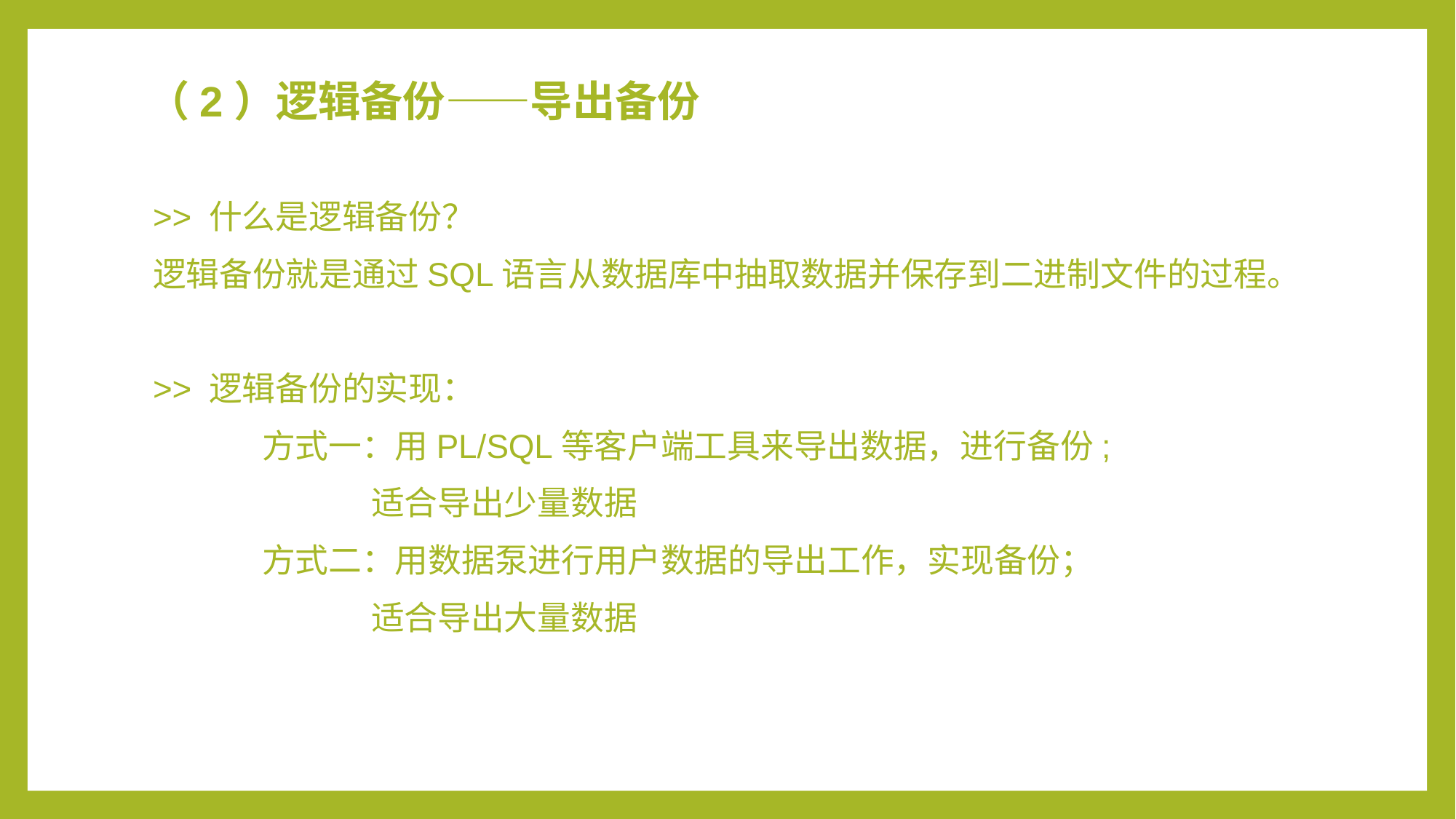

# （2）逻辑备份——导出备份

>> 什么是逻辑备份？
逻辑备份就是通过SQL语言从数据库中抽取数据并保存到二进制文件的过程。

>> 逻辑备份的实现：
	方式一：用PL/SQL等客户端工具来导出数据，进行备份;
		适合导出少量数据
	方式二：用数据泵进行用户数据的导出工作，实现备份；
		适合导出大量数据